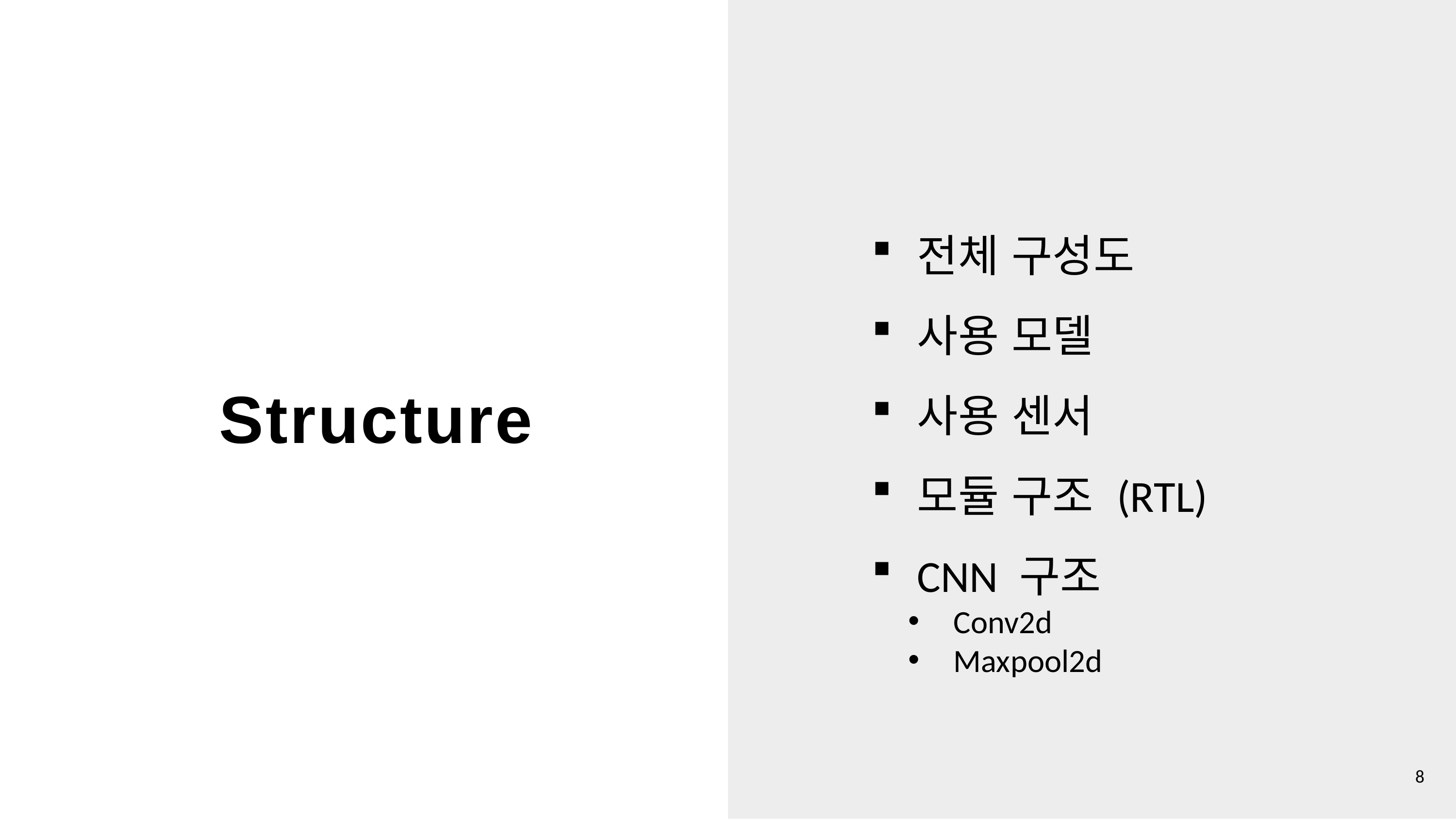

전체 구성도
사용 모델
사용 센서
모듈 구조 (RTL)
CNN 구조
Conv2d
Maxpool2d

Structure
8